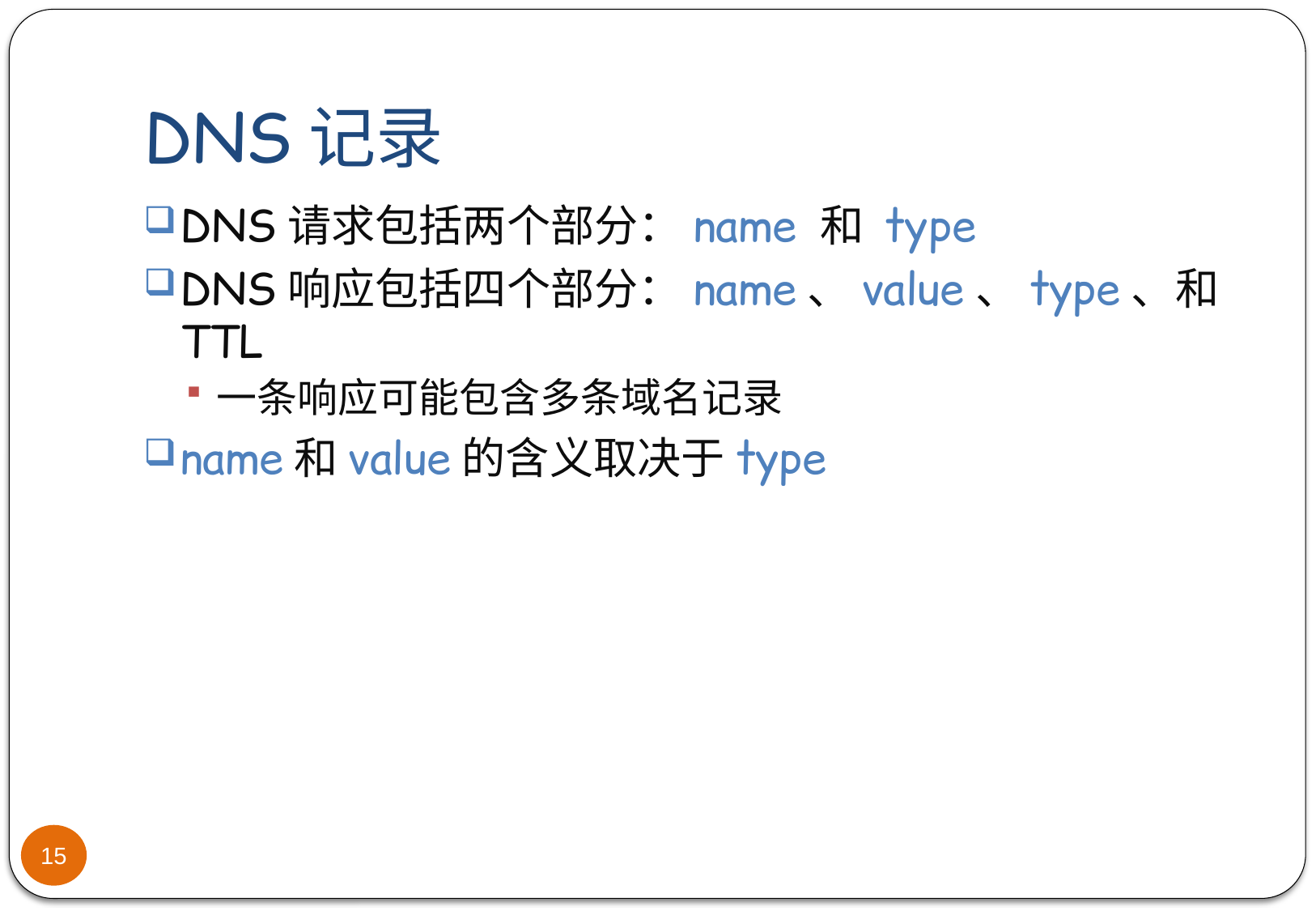

# DNS记录
DNS请求包括两个部分：name 和 type
DNS响应包括四个部分：name、value、type、和TTL
一条响应可能包含多条域名记录
name和value的含义取决于type
15